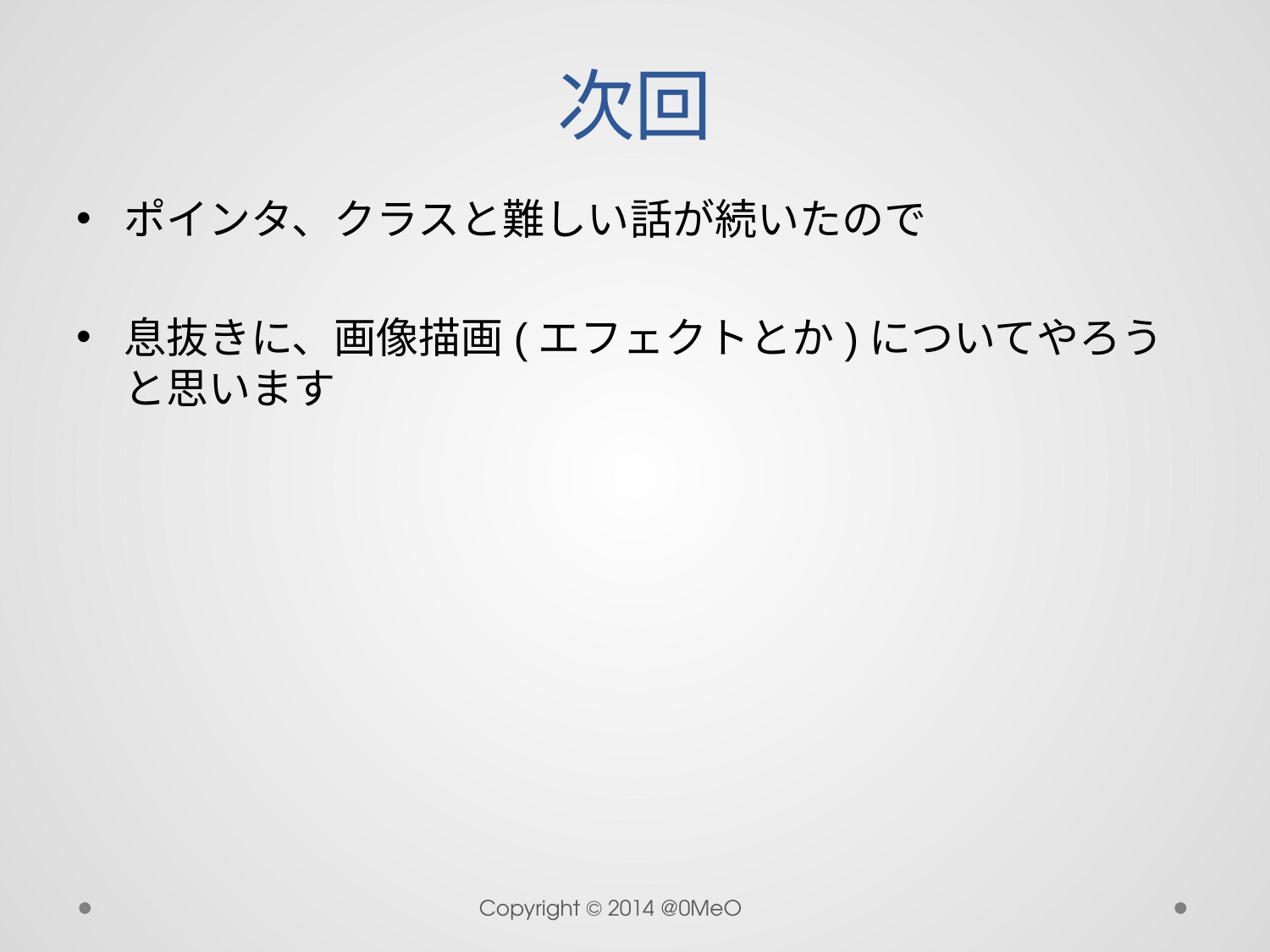

# 次回
ポインタ、クラスと難しい話が続いたので

息抜きに、画像描画(エフェクトとか)についてやろうと思います